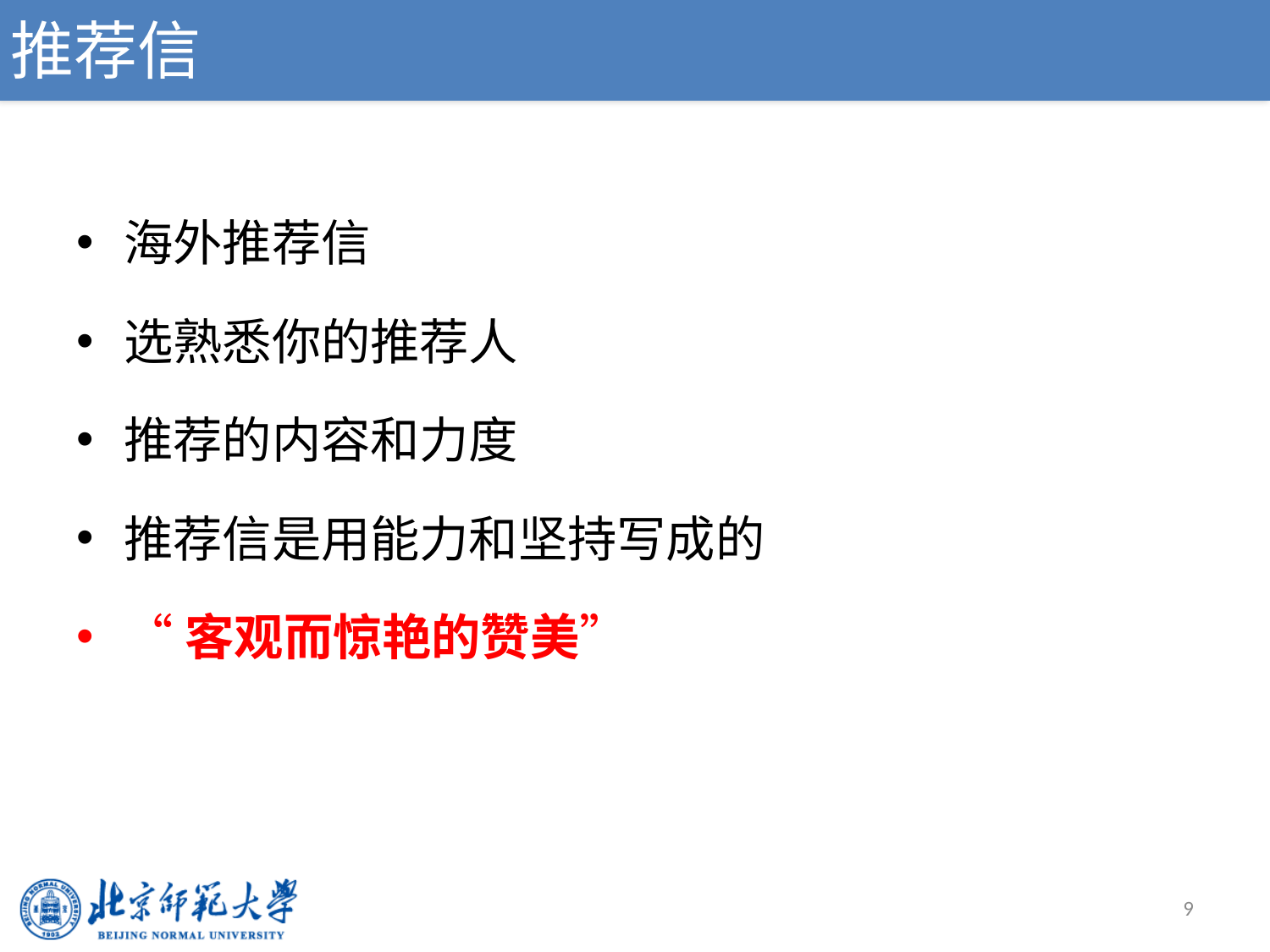

# 推荐信
海外推荐信
选熟悉你的推荐人
推荐的内容和力度
推荐信是用能力和坚持写成的
“客观而惊艳的赞美”
9